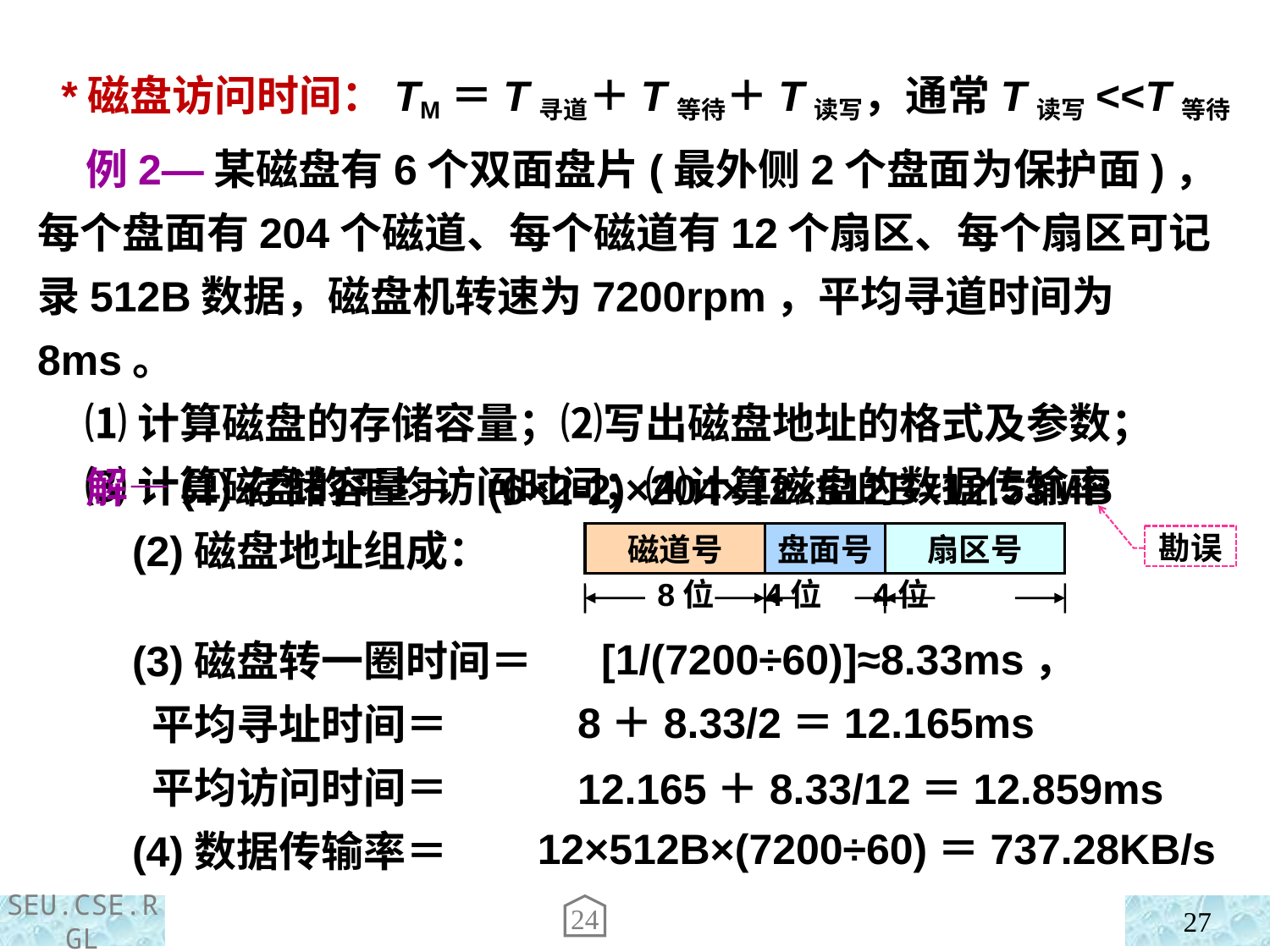

*磁盘访问时间：TM＝T寻道＋T等待＋T读写，通常T读写<<T等待
    例2—某磁盘有6个双面盘片(最外侧2个盘面为保护面)，每个盘面有204个磁道、每个磁道有12个扇区、每个扇区可记录512B数据，磁盘机转速为7200rpm，平均寻道时间为8ms。
     ⑴计算磁盘的存储容量；⑵写出磁盘地址的格式及参数；
     ⑶计算磁盘的平均访问时间；⑷计算磁盘的数据传输率
    解—(1)存储容量＝
        (2)磁盘地址组成：

        (3)磁盘转一圈时间＝
           平均寻址时间＝
           平均访问时间＝
        (4)数据传输率＝
(6×2-2)×204×12×512B≈12.53MB
磁道号
盘面号
扇区号

勘误
8位      4位      4位
  [1/(7200÷60)]≈8.33ms，
8＋8.33/2＝12.165ms
12.165＋8.33/12＝12.859ms
12×512B×(7200÷60)＝737.28KB/s
24
27